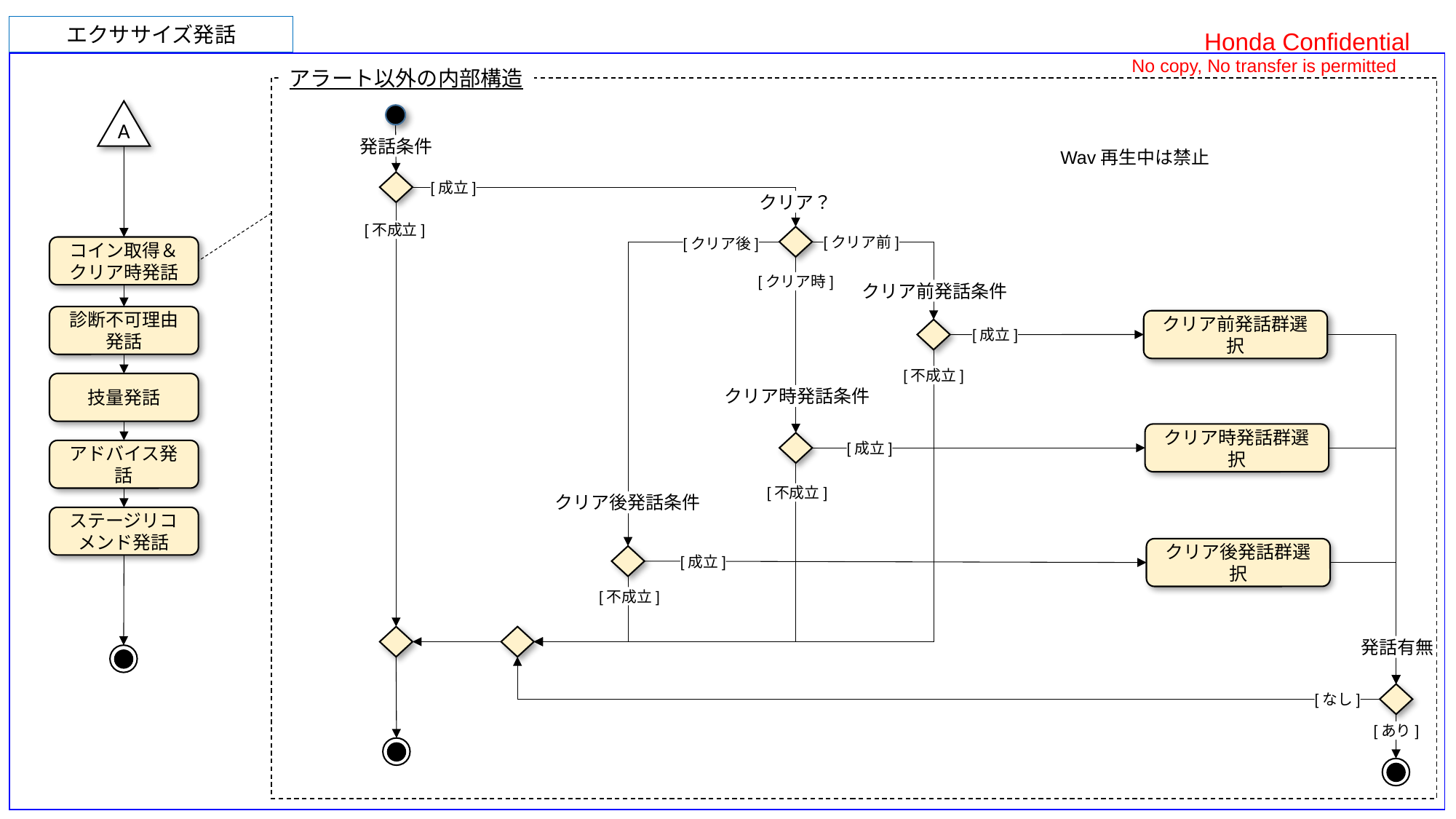

エクササイズ発話

アラート以外の内部構造

A

発話条件
Wav再生中は禁止

[成立]
クリア？
[不成立]

[クリア前]
[クリア後]
コイン取得＆クリア時発話
[クリア時]
クリア前発話条件
診断不可理由発話
クリア前発話群選択

[成立]
[不成立]
技量発話
クリア時発話条件
クリア時発話群選択

[成立]
アドバイス発話
[不成立]
クリア後発話条件
ステージリコメンド発話
クリア後発話群選択

[成立]
[なし]
[不成立]

発話有無

[なし]
[あり]